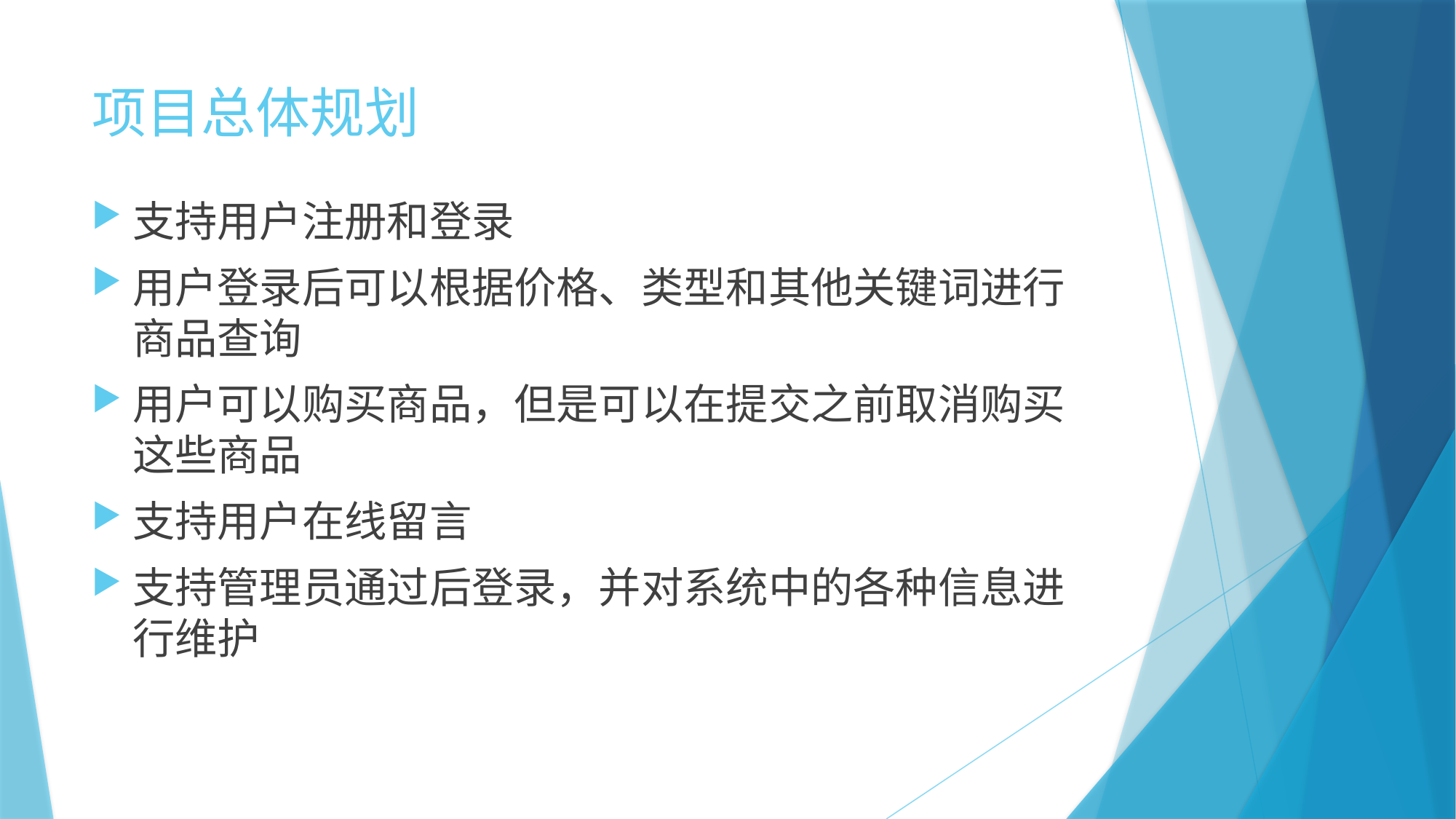

# 项目总体规划
支持用户注册和登录
用户登录后可以根据价格、类型和其他关键词进行商品查询
用户可以购买商品，但是可以在提交之前取消购买这些商品
支持用户在线留言
支持管理员通过后登录，并对系统中的各种信息进行维护